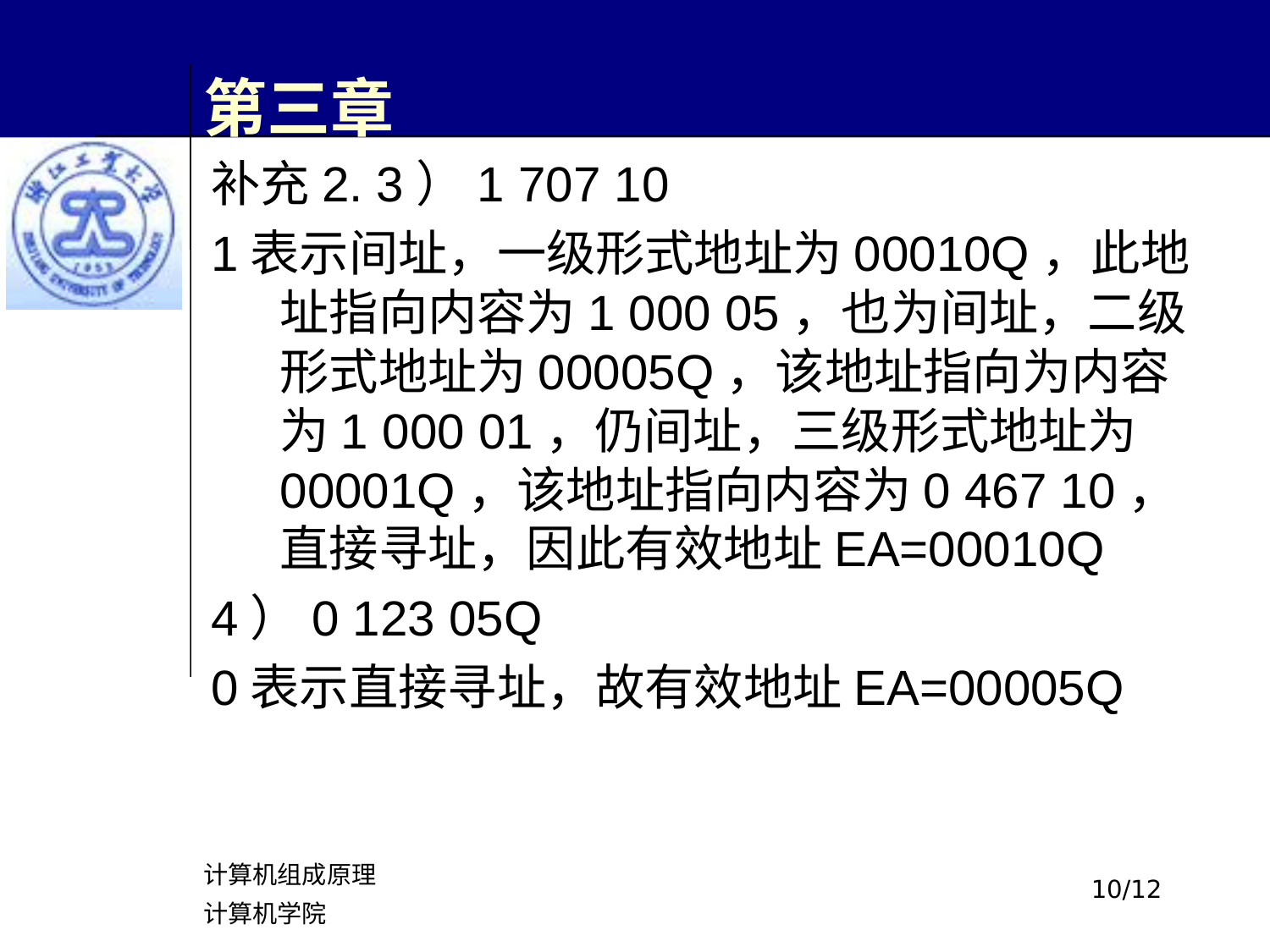

# 第三章
补充2. 3）1 707 10
1表示间址，一级形式地址为00010Q，此地址指向内容为1 000 05，也为间址，二级形式地址为00005Q，该地址指向为内容为1 000 01，仍间址，三级形式地址为00001Q，该地址指向内容为0 467 10，直接寻址，因此有效地址EA=00010Q
4）0 123 05Q
0表示直接寻址，故有效地址EA=00005Q
计算机组成原理
计算机学院

10/12